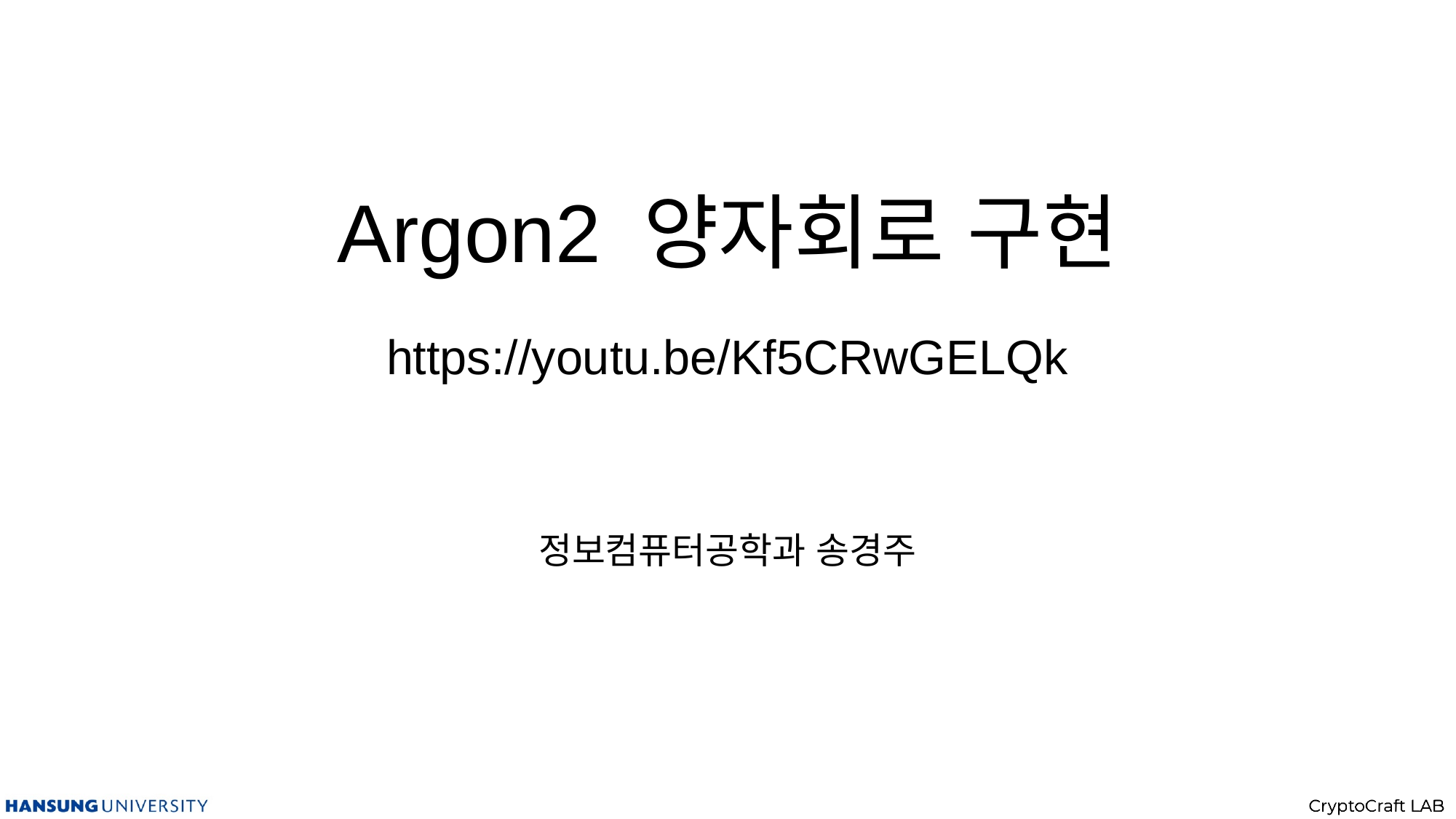

# Argon2 양자회로 구현 https://youtu.be/Kf5CRwGELQk
정보컴퓨터공학과 송경주